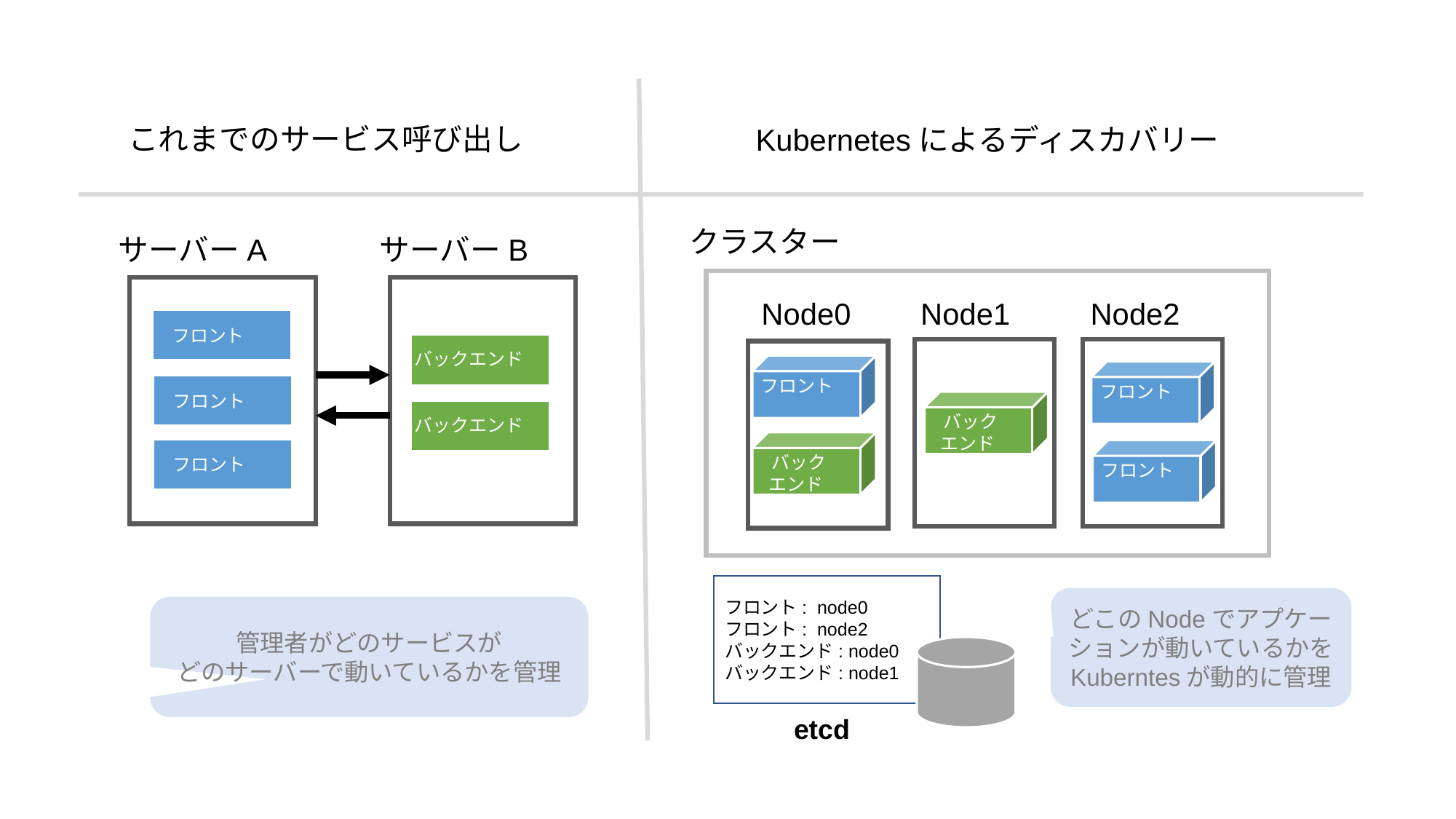

これまでのサービス呼び出し
Kubernetesによるディスカバリー
クラスター
サーバーA
サーバーB

Node0
Node1
Node2

フロント

バックエンド

　フロント

　フロント

フロント

　バック
   エンド

バックエンド

　バック
   エンド

フロント

　フロント
フロント:  node0
フロント:  node2
バックエンド: node0
バックエンド: node1
どこのNodeでアプケーションが動いているかを
Kuberntesが動的に管理
管理者がどのサービスが
どのサーバーで動いているかを管理

etcd